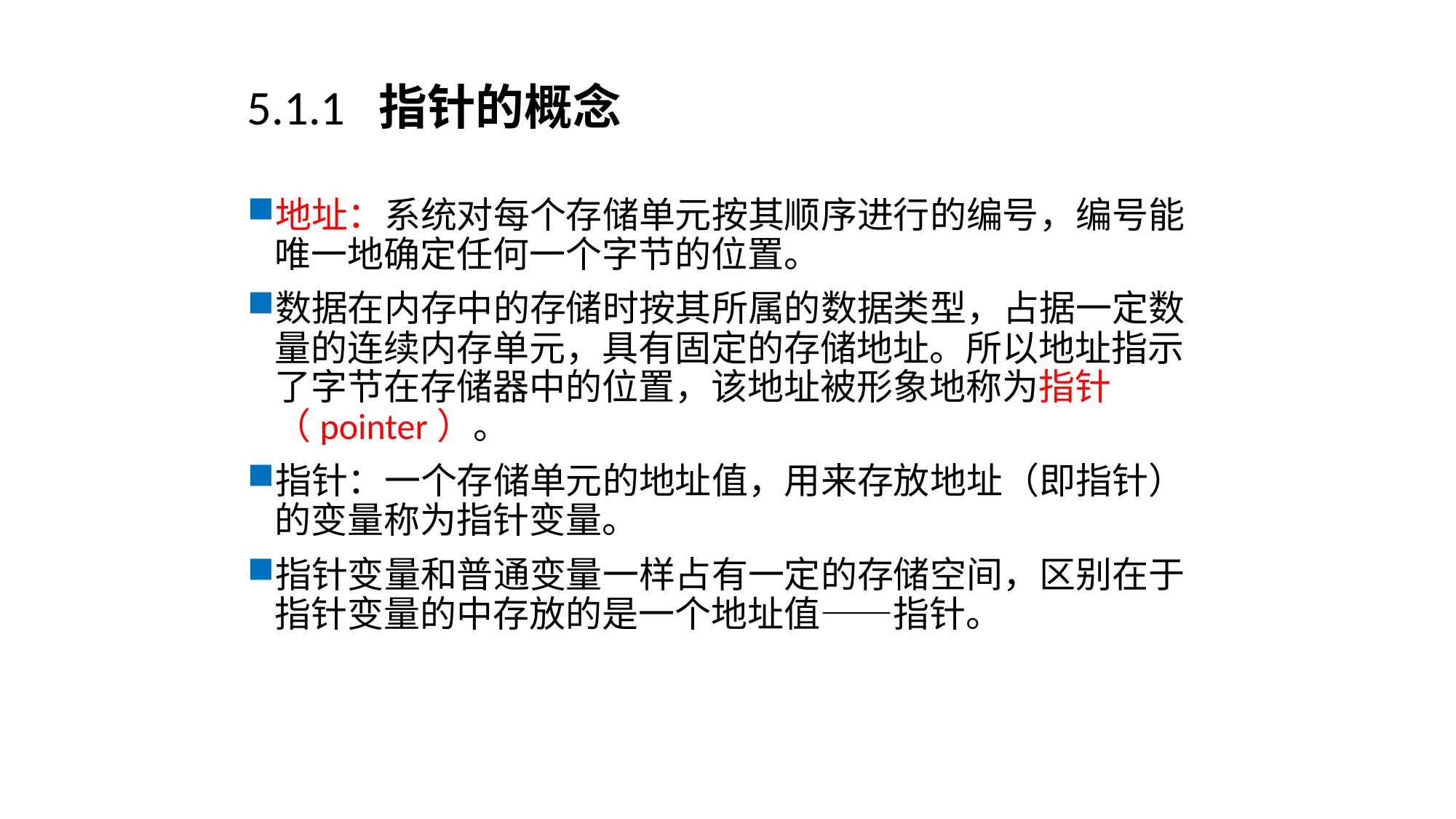

# 5.1.1  指针的概念
地址：系统对每个存储单元按其顺序进行的编号，编号能唯一地确定任何一个字节的位置。
数据在内存中的存储时按其所属的数据类型，占据一定数量的连续内存单元，具有固定的存储地址。所以地址指示了字节在存储器中的位置，该地址被形象地称为指针（pointer）。
指针：一个存储单元的地址值，用来存放地址（即指针）的变量称为指针变量。
指针变量和普通变量一样占有一定的存储空间，区别在于指针变量的中存放的是一个地址值——指针。